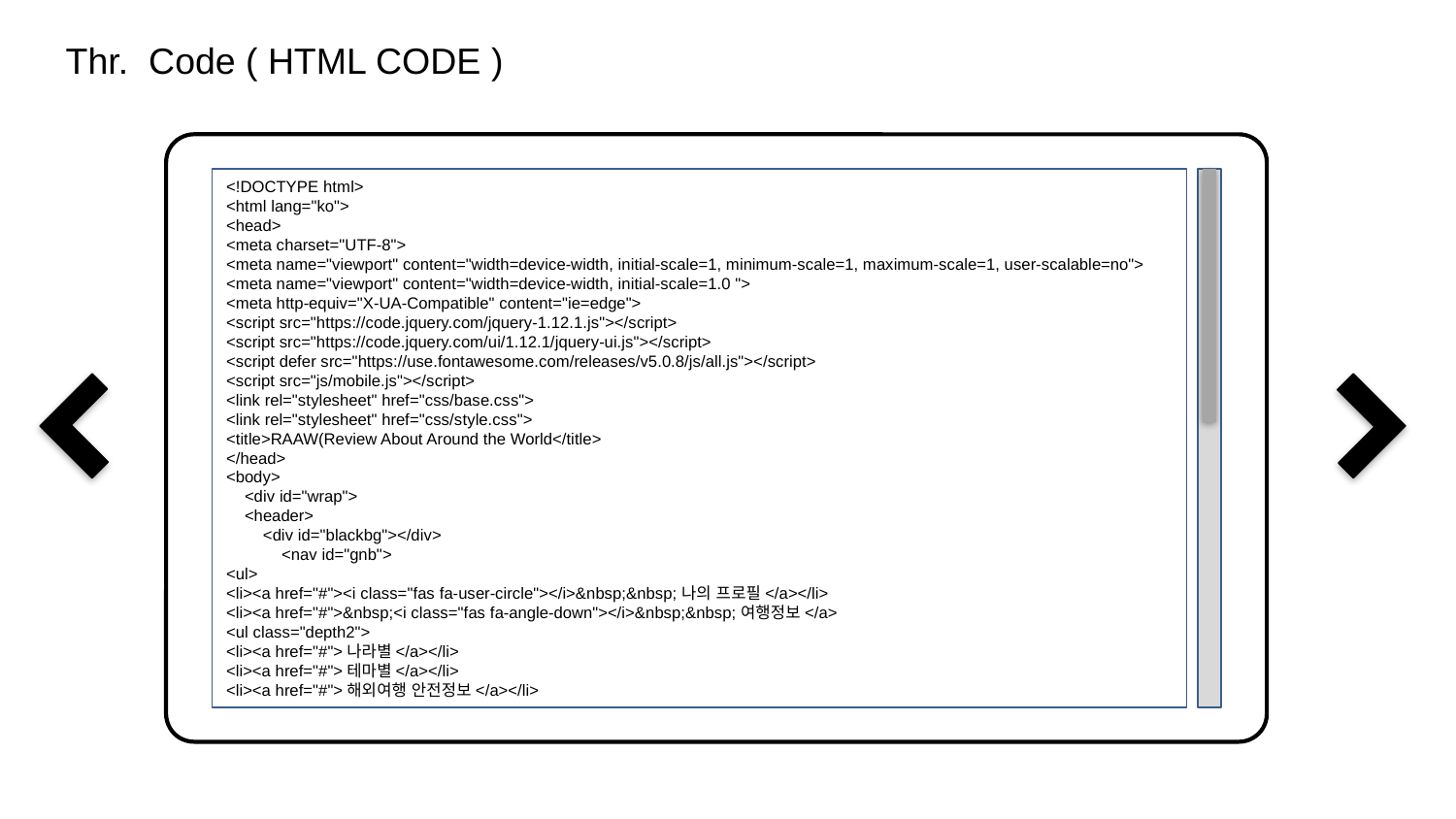

Thr.  Code ( HTML CODE )

<!DOCTYPE html>
<html lang="ko">
<head>
<meta charset="UTF-8">
<meta name="viewport" content="width=device-width, initial-scale=1, minimum-scale=1, maximum-scale=1, user-scalable=no">
<meta name="viewport" content="width=device-width, initial-scale=1.0 ">
<meta http-equiv="X-UA-Compatible" content="ie=edge">
<script src="https://code.jquery.com/jquery-1.12.1.js"></script>
<script src="https://code.jquery.com/ui/1.12.1/jquery-ui.js"></script>
<script defer src="https://use.fontawesome.com/releases/v5.0.8/js/all.js"></script>
<script src="js/mobile.js"></script>
<link rel="stylesheet" href="css/base.css">
<link rel="stylesheet" href="css/style.css">
<title>RAAW(Review About Around the World</title>
</head>
<body>
    <div id="wrap">
    <header>
        <div id="blackbg"></div>
            <nav id="gnb">
<ul>
<li><a href="#"><i class="fas fa-user-circle"></i>&nbsp;&nbsp;나의 프로필</a></li>
<li><a href="#">&nbsp;<i class="fas fa-angle-down"></i>&nbsp;&nbsp;여행정보</a>
<ul class="depth2">
<li><a href="#">나라별</a></li>
<li><a href="#">테마별</a></li>
<li><a href="#">해외여행 안전정보</a></li>